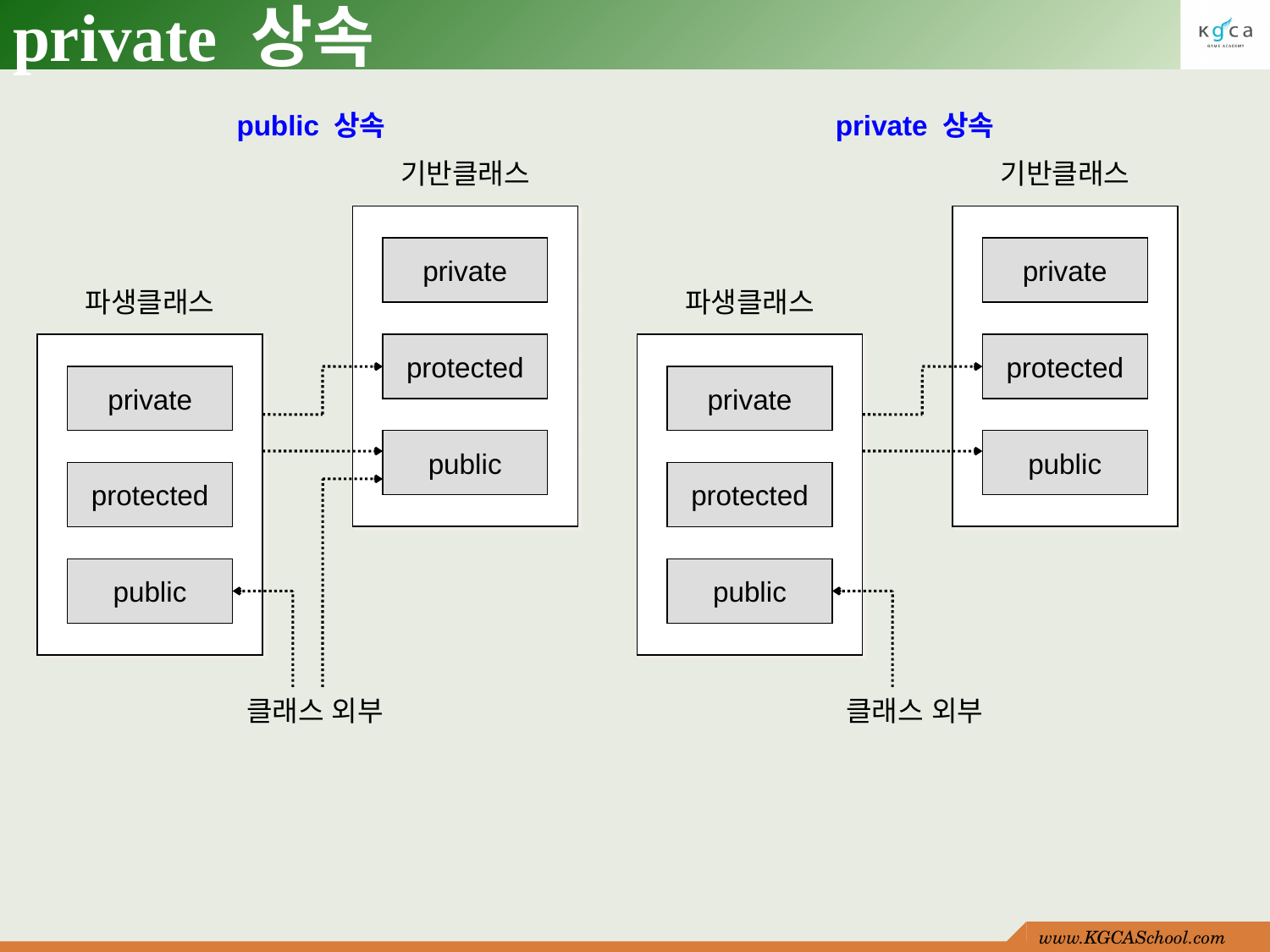

# private 상속
public 상속
private 상속
기반클래스
기반클래스

private
private
파생클래스
파생클래스

protected

protected
private
private

public
public

protected
protected

public
public

클래스 외부
클래스 외부